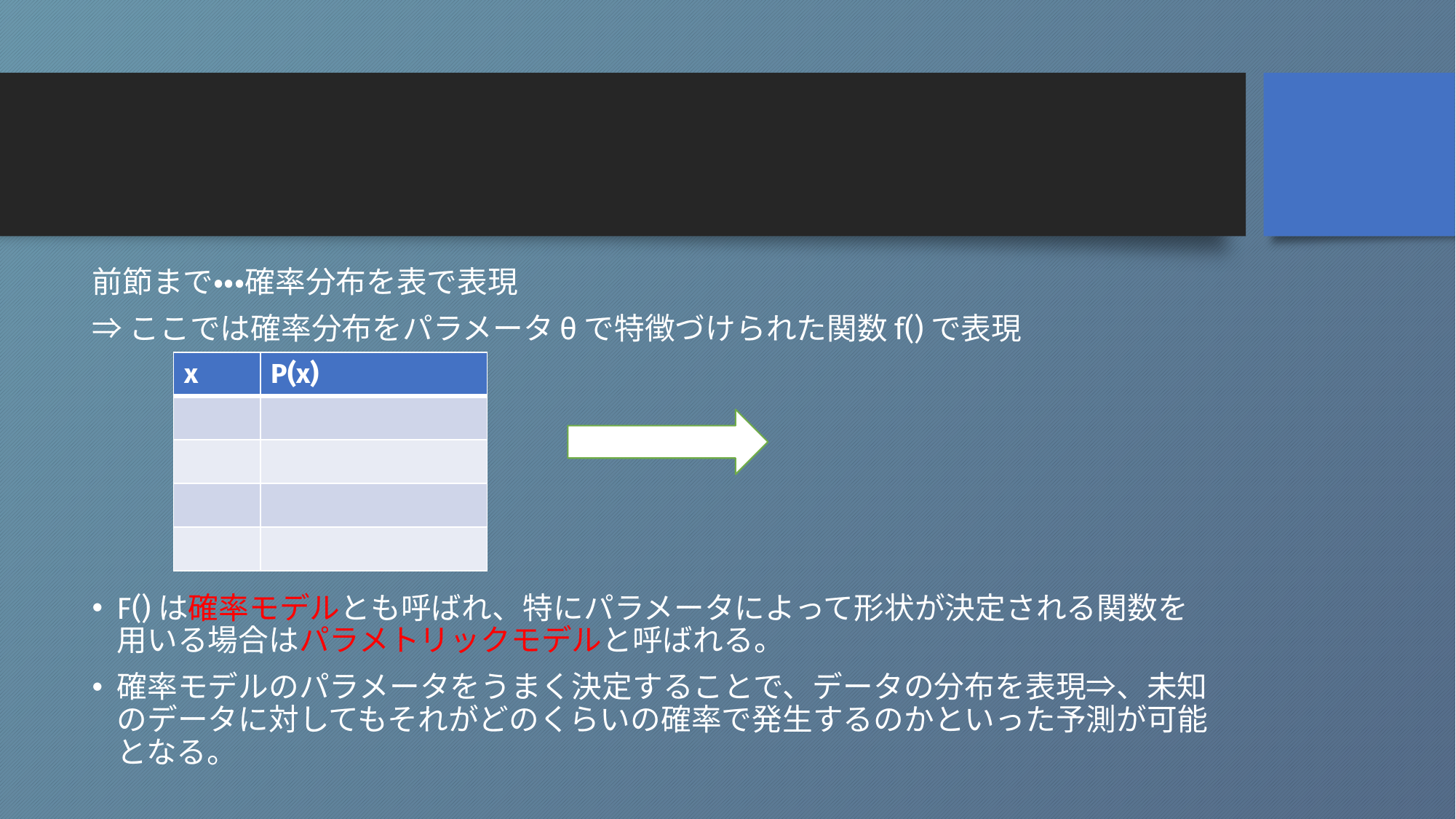

#

前節まで・・・確率分布を表で表現
⇒ここでは確率分布をパラメータθで特徴づけられた関数f()で表現

F()は確率モデルとも呼ばれ、特にパラメータによって形状が決定される関数を用いる場合はパラメトリックモデルと呼ばれる。
確率モデルのパラメータをうまく決定することで、データの分布を表現⇒、未知のデータに対してもそれがどのくらいの確率で発生するのかといった予測が可能となる。
| x | P(x) |
| --- | --- |
|  |  |
|  |  |
|  |  |
|  |  |